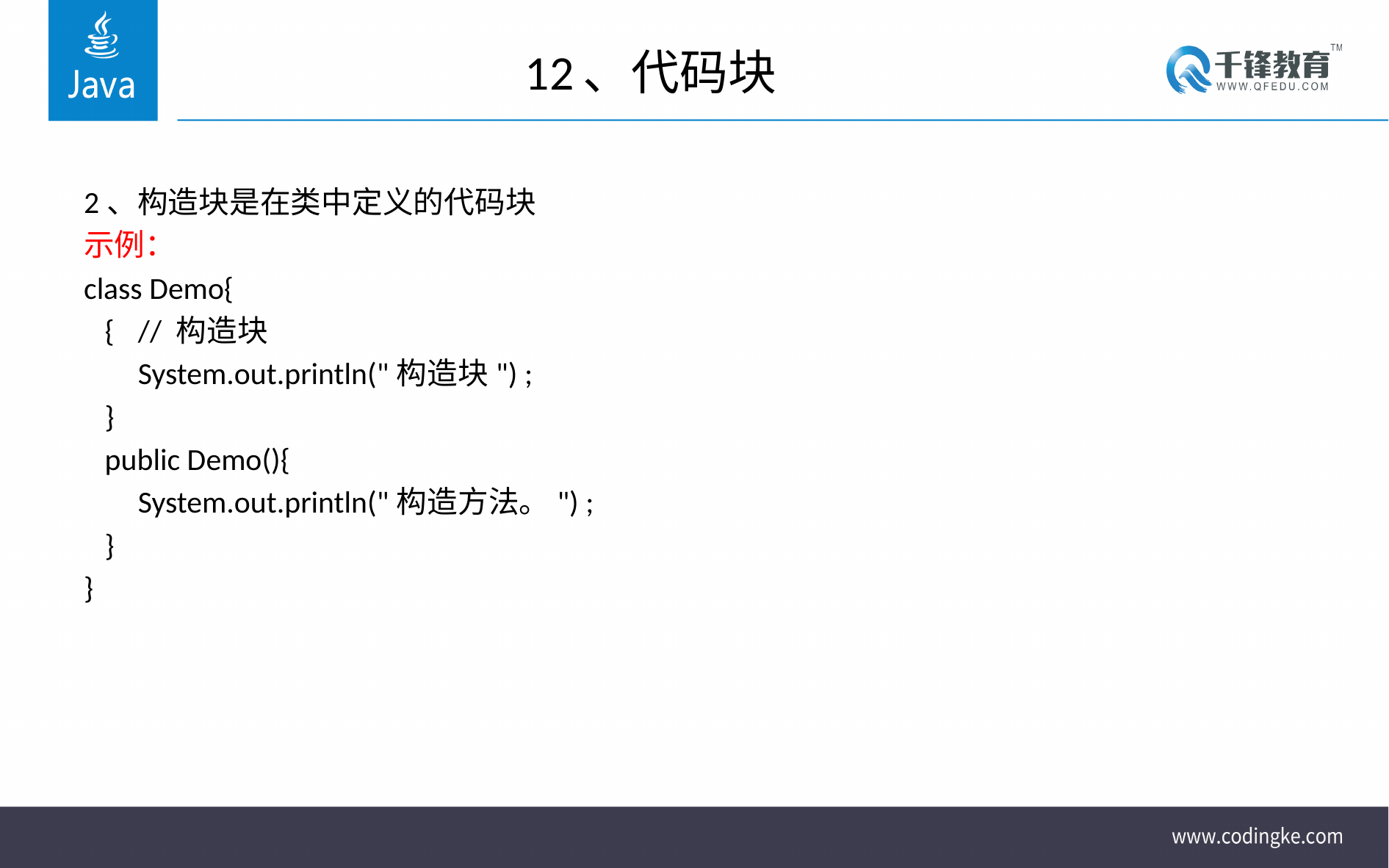

# 12、代码块
2、构造块是在类中定义的代码块
示例：
class Demo{
   {	// 构造块
	System.out.println("构造块") ;
   }
   public Demo(){
	System.out.println("构造方法。") ;
   }
}